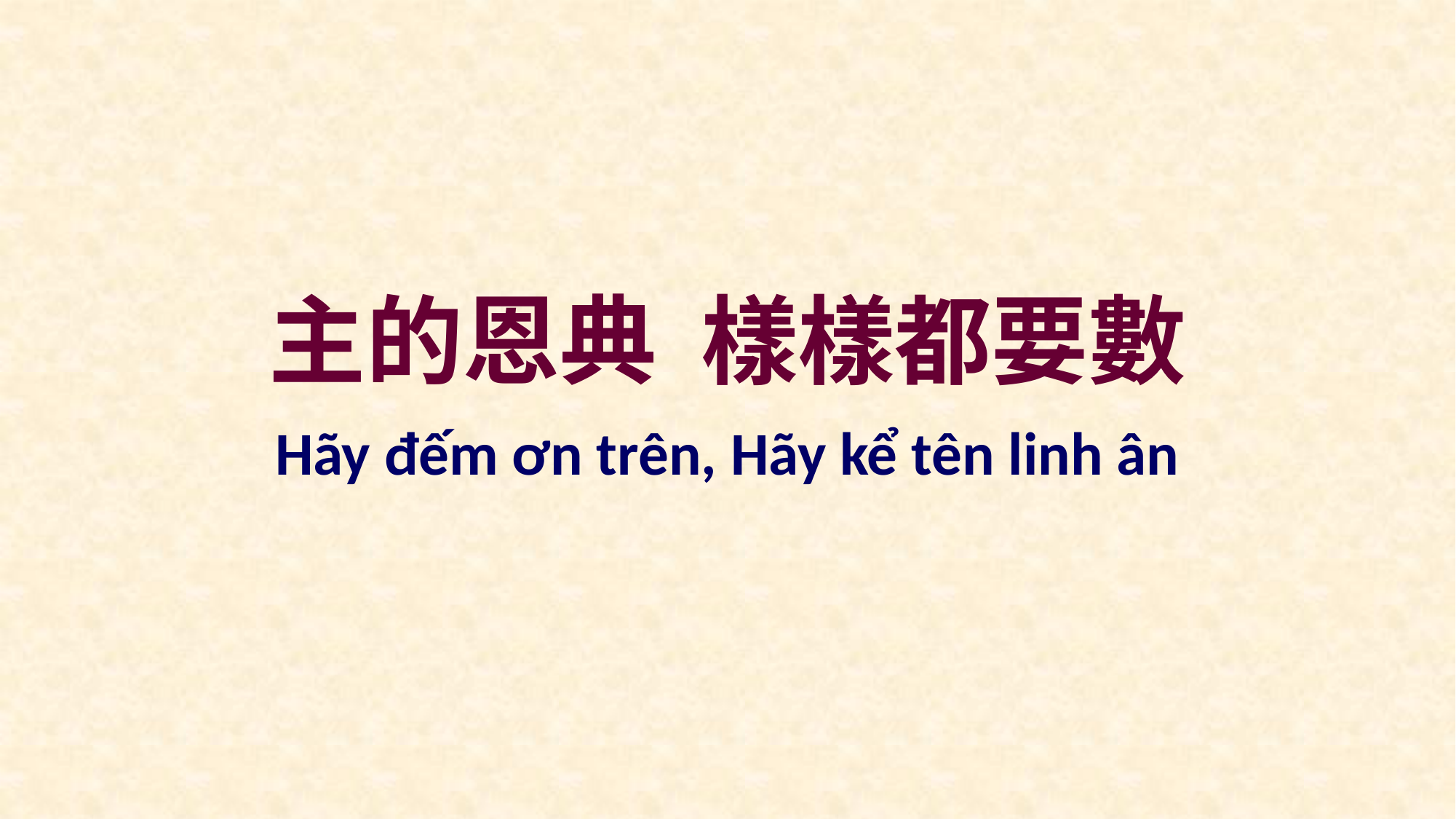

主的恩典  樣樣都要數
Hãy đếm ơn trên, Hãy kể tên linh ân